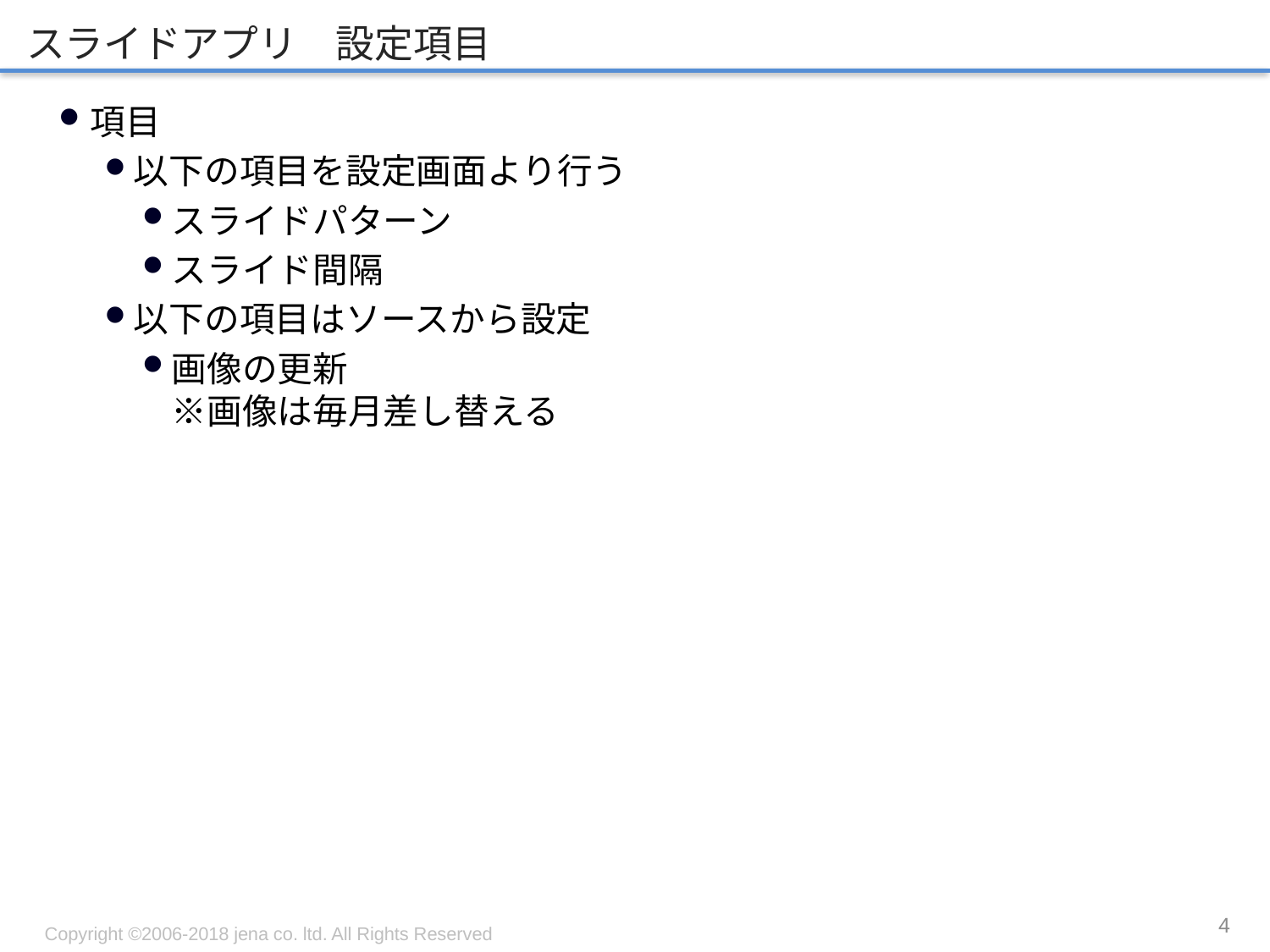

# スライドアプリ　設定項目
項目
以下の項目を設定画面より行う
スライドパターン
スライド間隔
以下の項目はソースから設定
画像の更新
※画像は毎月差し替える
4